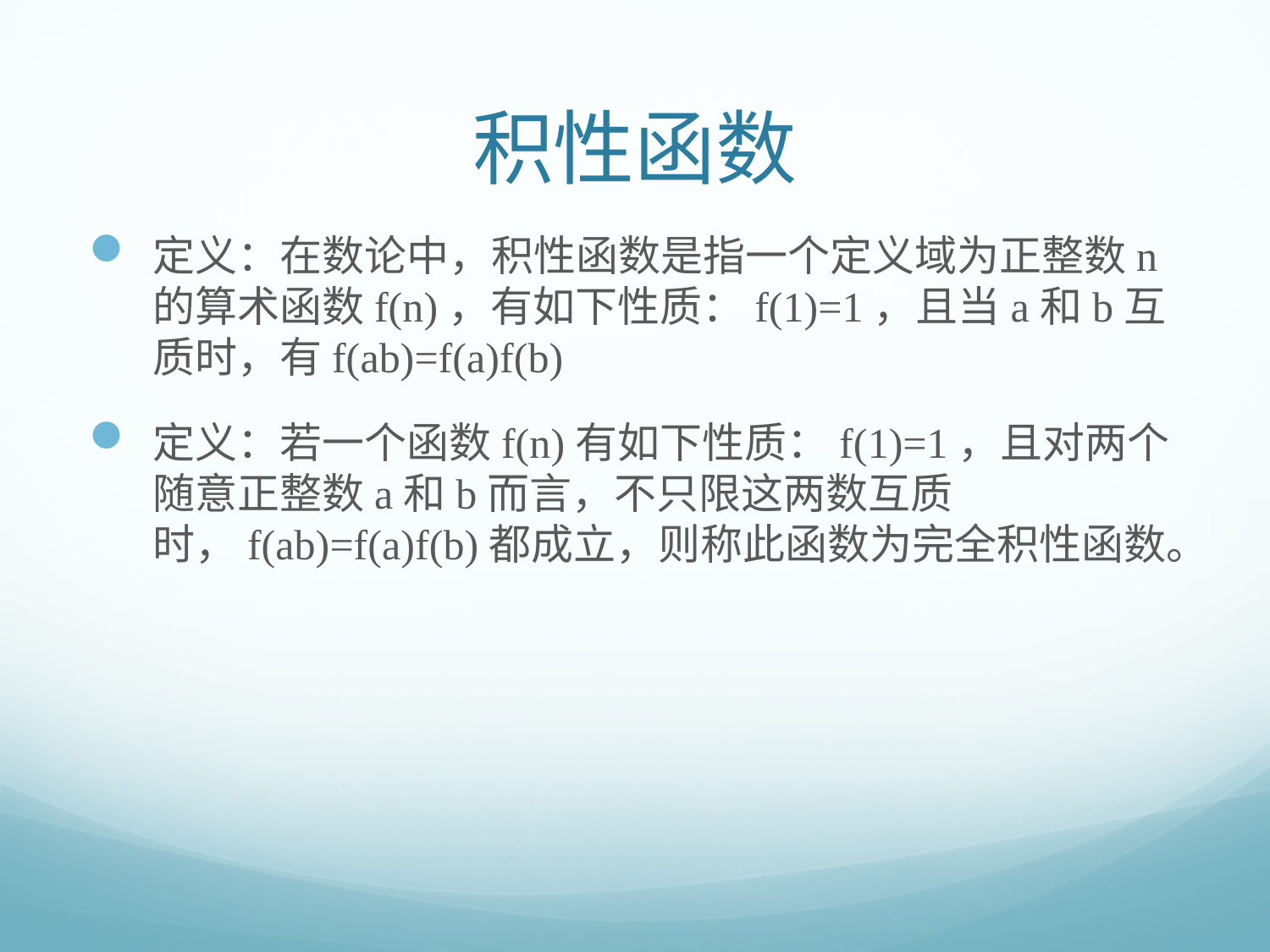

# 积性函数
定义：在数论中，积性函数是指一个定义域为正整数n的算术函数f(n)，有如下性质：f(1)=1，且当a和b互质时，有f(ab)=f(a)f(b)
定义：若一个函数f(n)有如下性质：f(1)=1，且对两个随意正整数a和b而言，不只限这两数互质时，f(ab)=f(a)f(b)都成立，则称此函数为完全积性函数。